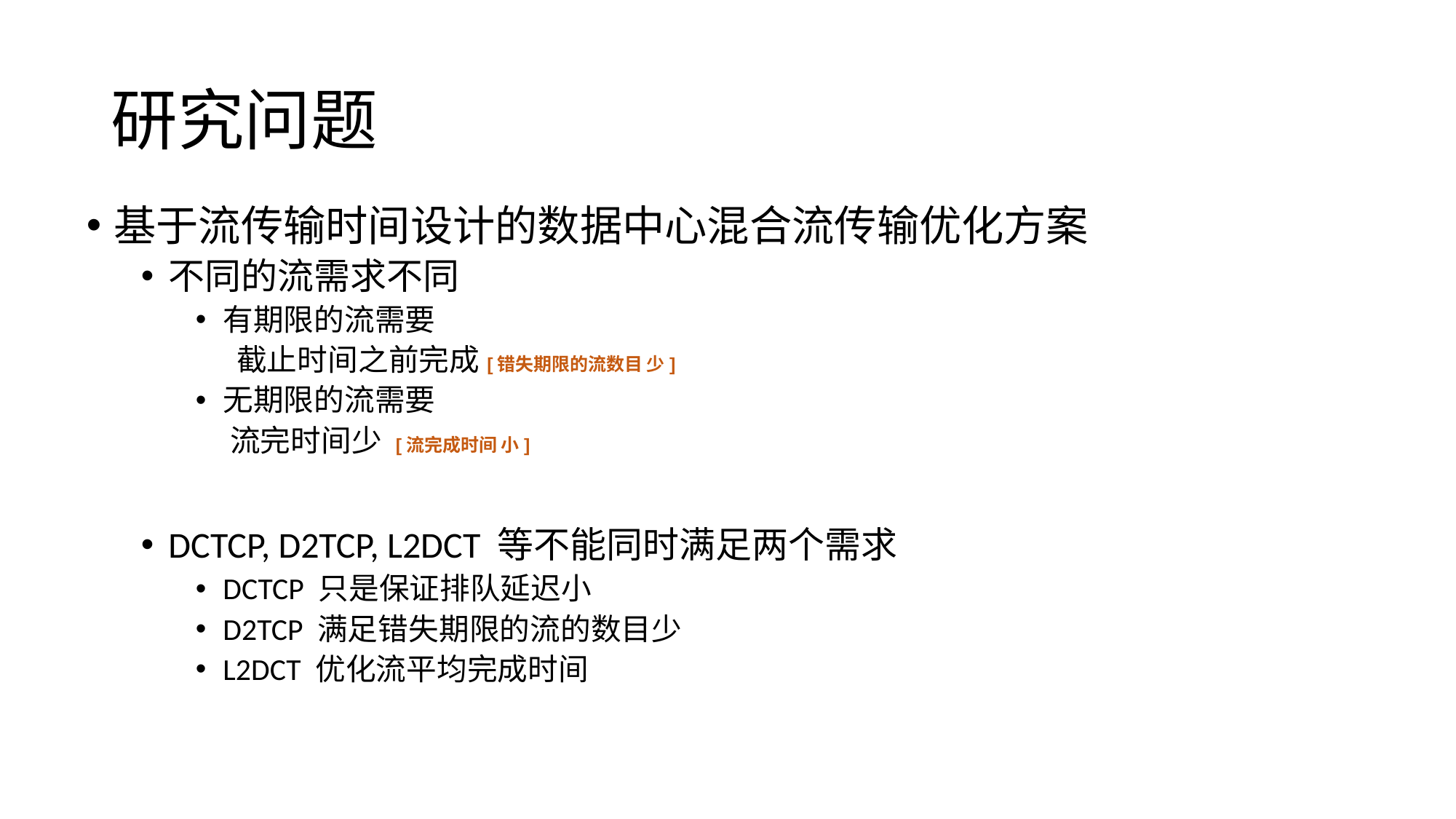

# 研究问题
基于流传输时间设计的数据中心混合流传输优化方案
不同的流需求不同
有期限的流需要
     截止时间之前完成[错失期限的流数目 少]
无期限的流需要
    流完时间少 [流完成时间 小]

DCTCP, D2TCP, L2DCT 等不能同时满足两个需求
DCTCP 只是保证排队延迟小
D2TCP 满足错失期限的流的数目少
L2DCT 优化流平均完成时间
吞吐量严重下降